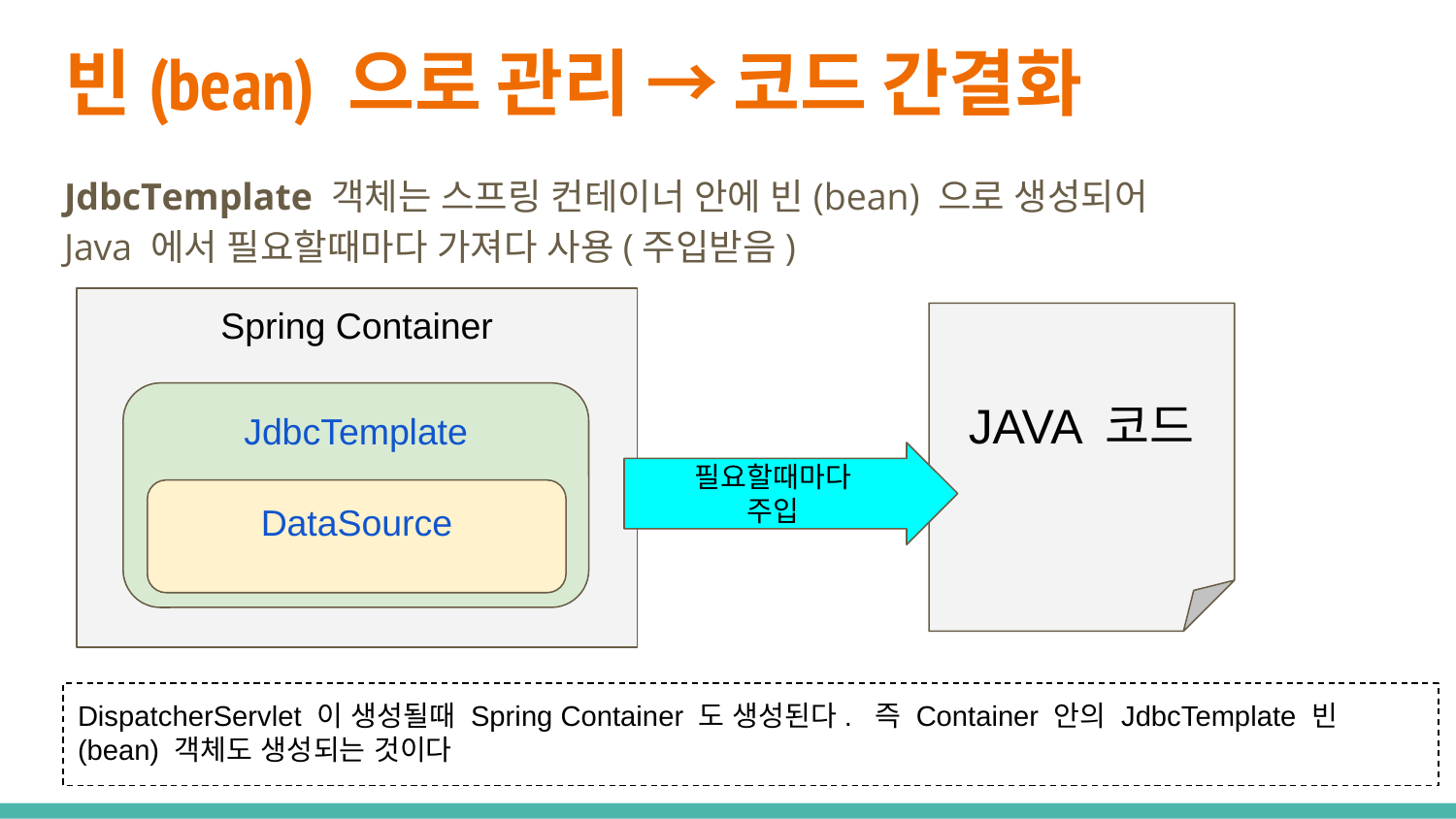

# 빈(bean) 으로 관리 → 코드 간결화
JdbcTemplate 객체는 스프링 컨테이너 안에 빈(bean) 으로 생성되어
Java 에서 필요할때마다 가져다 사용(주입받음)
Spring Container
JAVA 코드

JdbcTemplate
필요할때마다
주입
DataSource
DispatcherServlet 이 생성될때 Spring Container 도 생성된다.  즉 Container 안의 JdbcTemplate 빈(bean) 객체도 생성되는 것이다